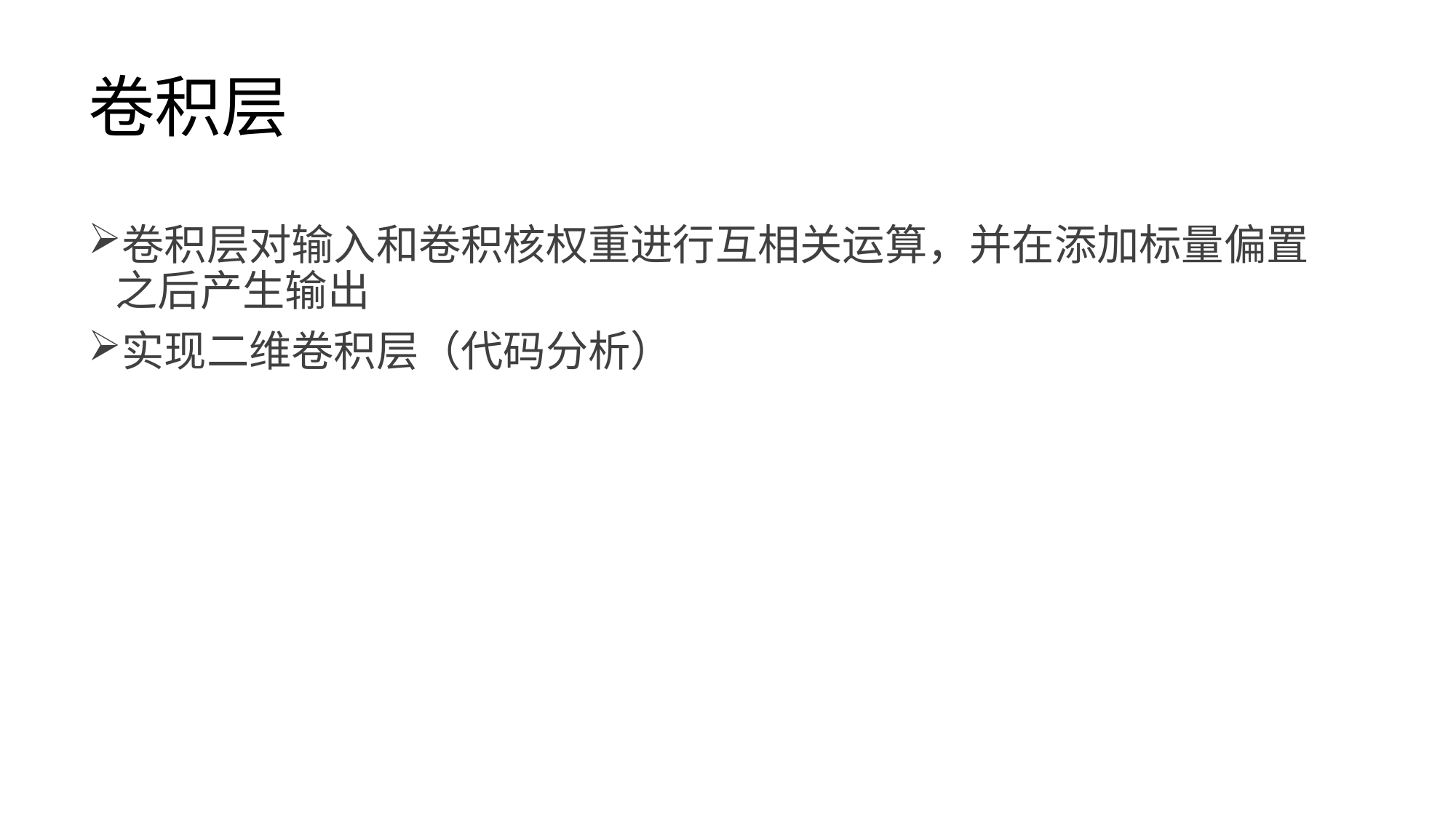

# 卷积层
卷积层对输入和卷积核权重进行互相关运算，并在添加标量偏置之后产生输出
实现二维卷积层（代码分析）